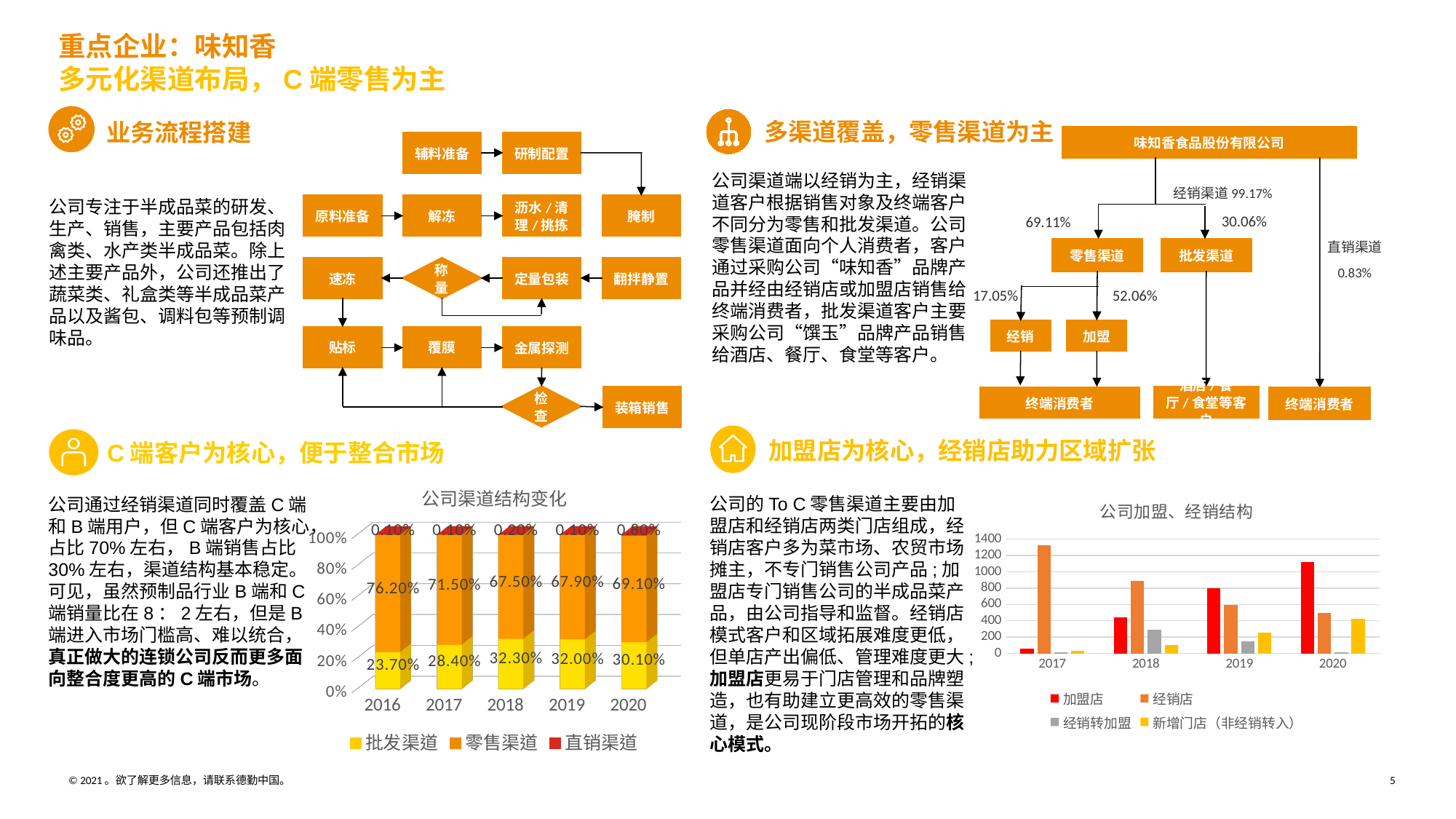

重点企业：味知香
多元化渠道布局，C端零售为主

多渠道覆盖，零售渠道为主

业务流程搭建
味知香食品股份有限公司
辅料准备
研制配置
公司渠道端以经销为主，经销渠道客户根据销售对象及终端客户不同分为零售和批发渠道。公司零售渠道面向个人消费者，客户通过采购公司“味知香”品牌产品并经由经销店或加盟店销售给终端消费者，批发渠道客户主要采购公司“馔玉”品牌产品销售给酒店、餐厅、食堂等客户。
经销渠道99.17%
公司专注于半成品菜的研发、生产、销售，主要产品包括肉禽类、水产类半成品菜。除上述主要产品外，公司还推出了蔬菜类、礼盒类等半成品菜产品以及酱包、调料包等预制调味品。
原料准备
解冻
沥水/清理/挑拣
腌制
30.06%
69.11%
零售渠道
批发渠道
直销渠道
0.83%
速冻
称量
定量包装
翻拌静置
17.05%
52.06%
加盟
经销
贴标
覆膜
金属探测
检查
酒店/餐厅/食堂等客户
装箱销售
终端消费者
终端消费者

加盟店为核心，经销店助力区域扩张

C端客户为核心，便于整合市场

[unsupported chart]

### Chart: 公司加盟、经销结构

| Category | 加盟店 | 经销店 | 经销转加盟 | 新增门店（非经销转入） |
|---|---|---|---|---|
| 2017 | 58.0 | 1323.0 | 17.0 | 29.0 |
| 2018 | 440.0 | 890.0 | 292.0 | 107.0 |
| 2019 | 801.0 | 597.0 | 147.0 | 251.0 |
| 2020 | 1117.0 | 491.0 | 12.0 | 421.0 |
公司的To C零售渠道主要由加盟店和经销店两类门店组成，经销店客户多为菜市场、农贸市场摊主，不专门销售公司产品;加盟店专门销售公司的半成品菜产品，由公司指导和监督。经销店模式客户和区域拓展难度更低，但单店产出偏低、管理难度更大;加盟店更易于门店管理和品牌塑造，也有助建立更高效的零售渠道，是公司现阶段市场开拓的核心模式。
公司通过经销渠道同时覆盖C端和B端用户，但C端客户为核心，占比70%左右，B端销售占比30%左右，渠道结构基本稳定。可见，虽然预制品行业B端和C端销量比在8：2左右，但是B端进入市场门槛高、难以统合，真正做大的连锁公司反而更多面向整合度更高的C端市场。